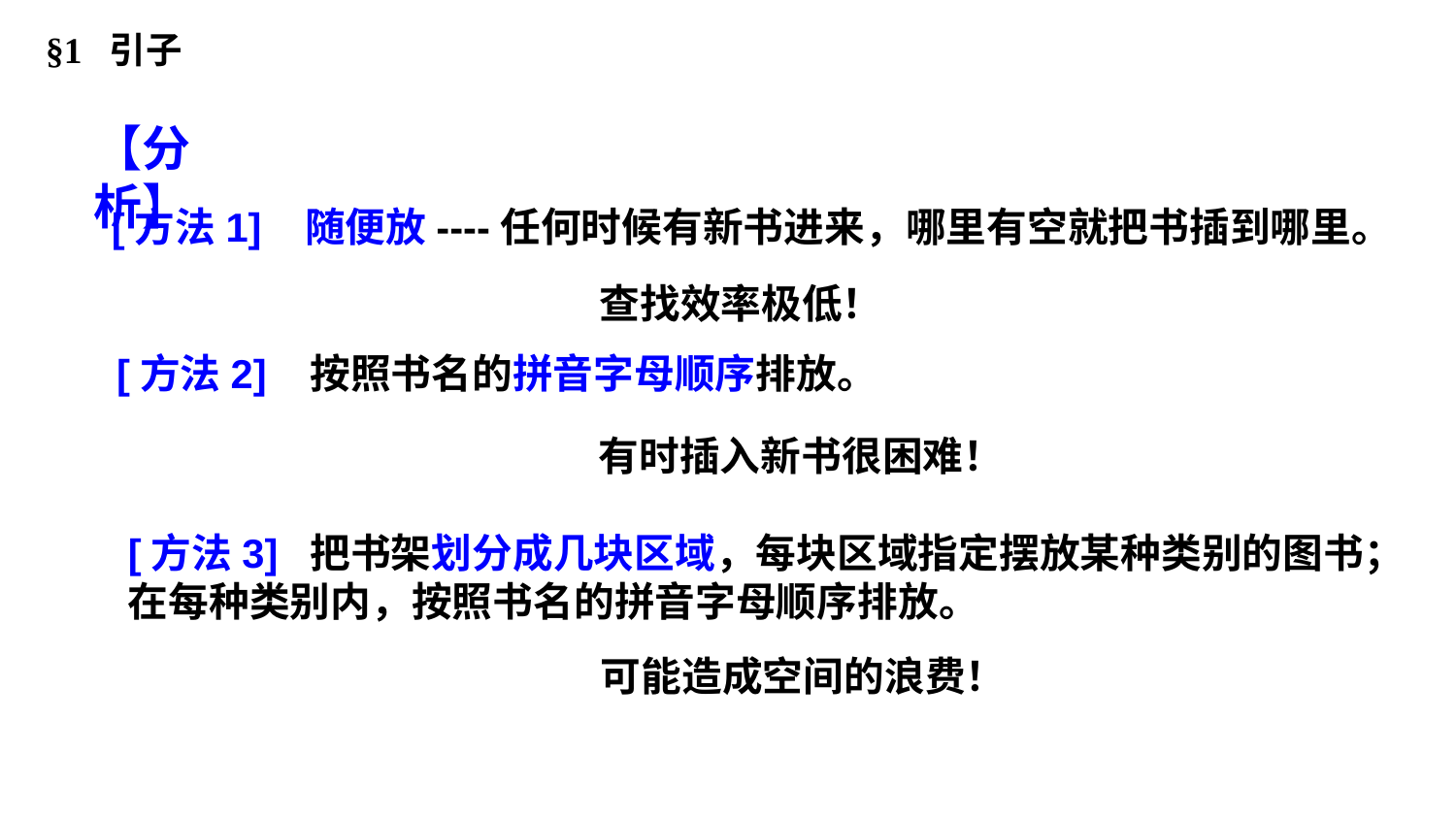

§1  引子
【分析】
[方法1]   随便放----任何时候有新书进来，哪里有空就把书插到哪里。
  查找效率极低！
[方法2]   按照书名的拼音字母顺序排放。
  有时插入新书很困难！
[方法3]  把书架划分成几块区域，每块区域指定摆放某种类别的图书；在每种类别内，按照书名的拼音字母顺序排放。
  可能造成空间的浪费！